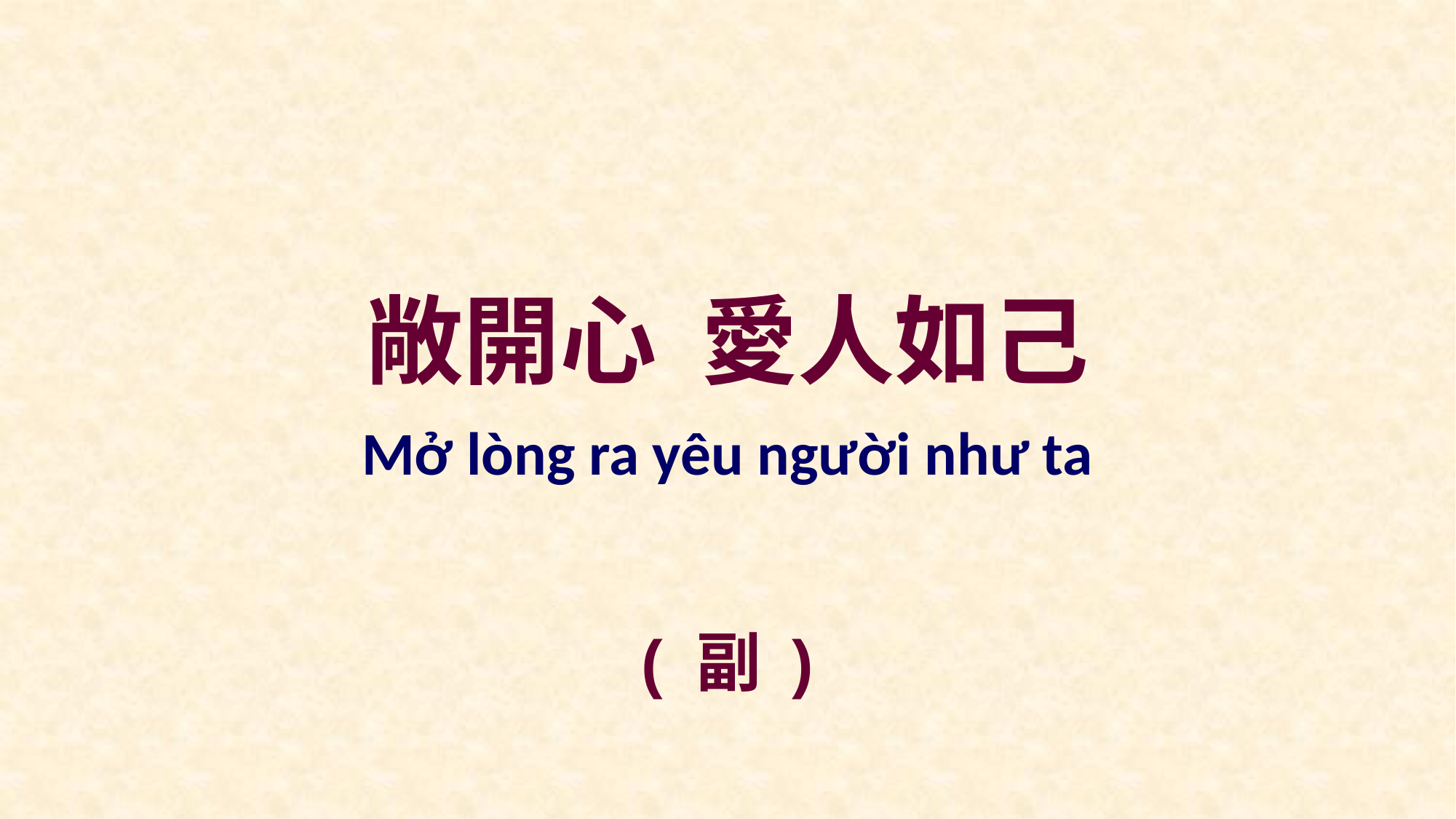

敞開心  愛人如己
Mở lòng ra yêu người như ta
( 副 )